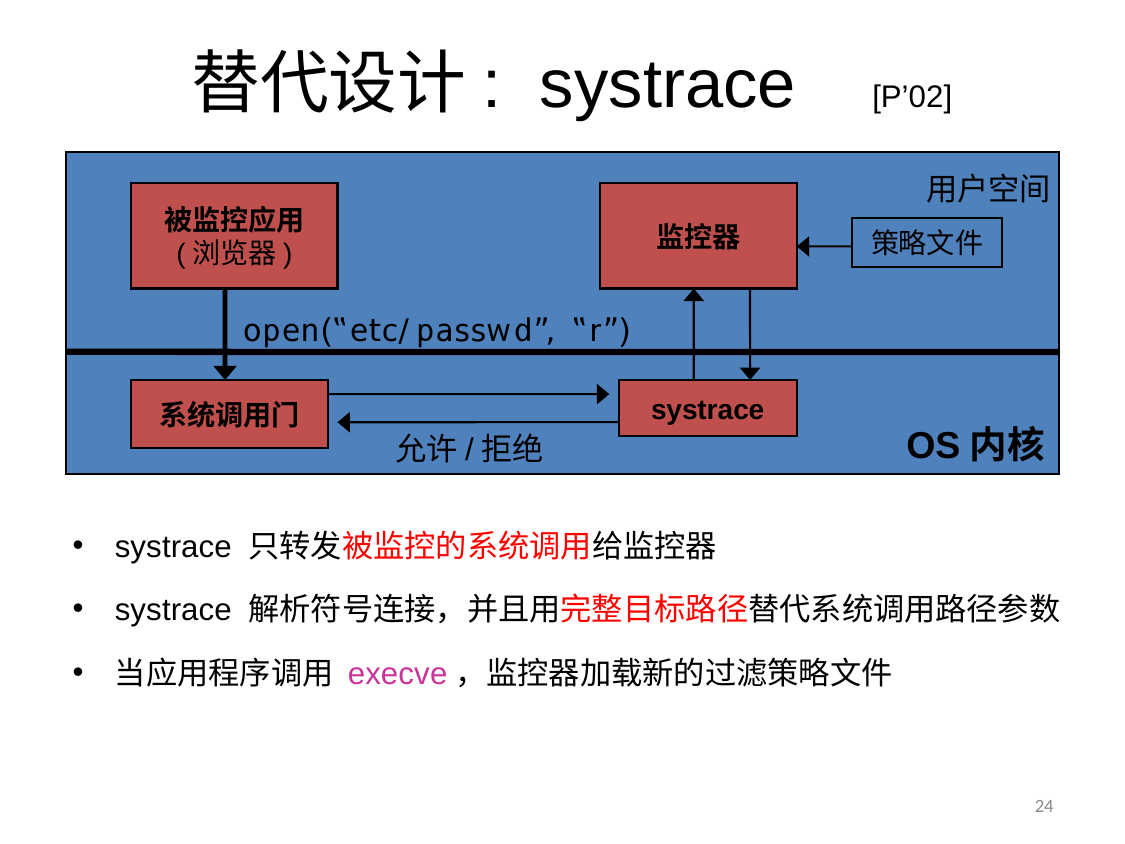

# 替代设计:  systrace    [P’02]

用户空间
被监控应用
(浏览器)
监控器
策略文件

open(“etc/passwd”,  “r”)
OS内核

系统调用门
systrace

允许/拒绝
systrace 只转发被监控的系统调用给监控器
systrace 解析符号连接，并且用完整目标路径替代系统调用路径参数
当应用程序调用 execve，监控器加载新的过滤策略文件
24